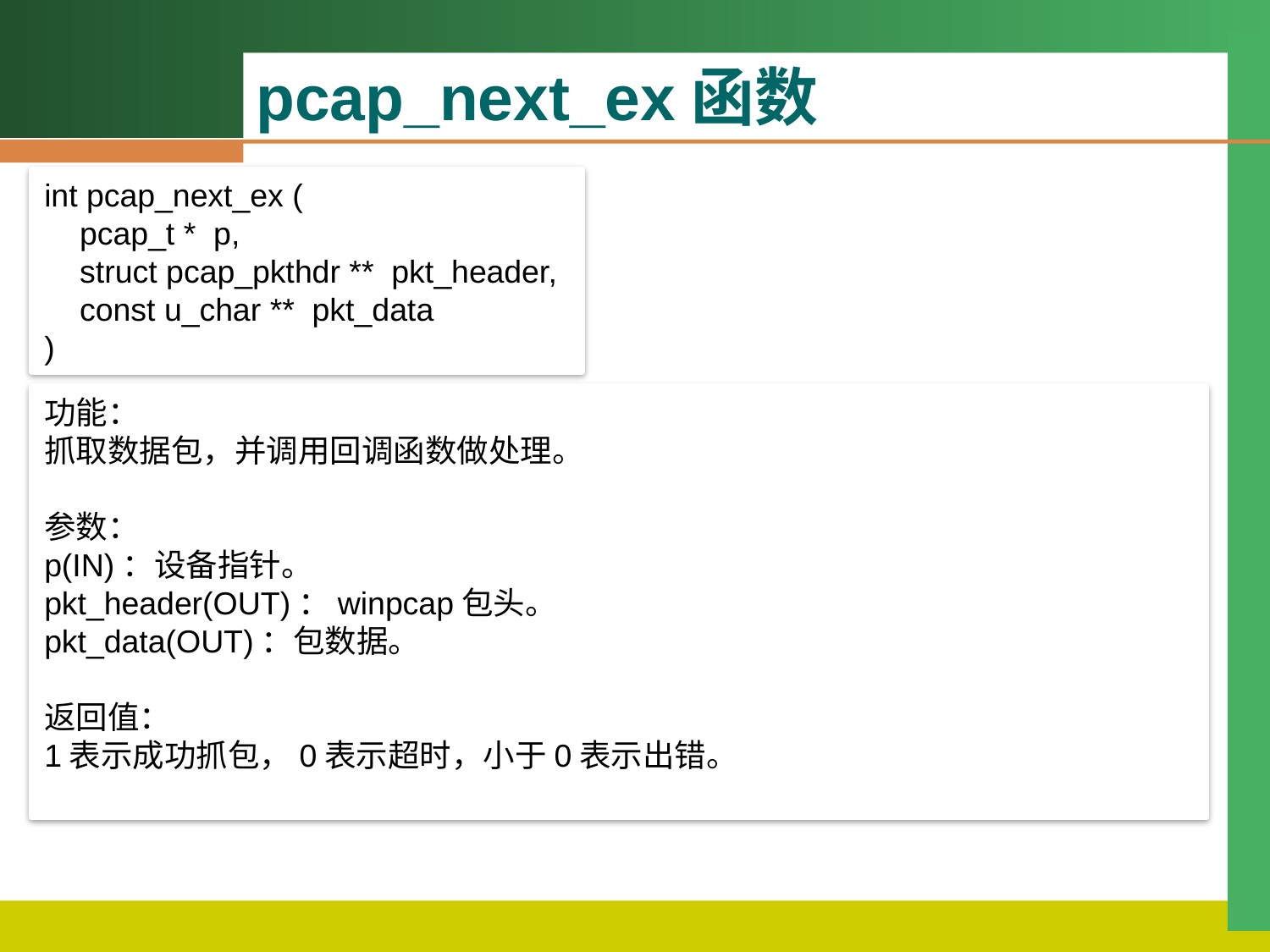

# pcap_next_ex函数
int pcap_next_ex (
    pcap_t *  p,
    struct pcap_pkthdr **  pkt_header,
    const u_char **  pkt_data
)
功能：
抓取数据包，并调用回调函数做处理。

参数：
p(IN)：设备指针。
pkt_header(OUT)：winpcap包头。
pkt_data(OUT)：包数据。

返回值：
1表示成功抓包，0表示超时，小于0表示出错。